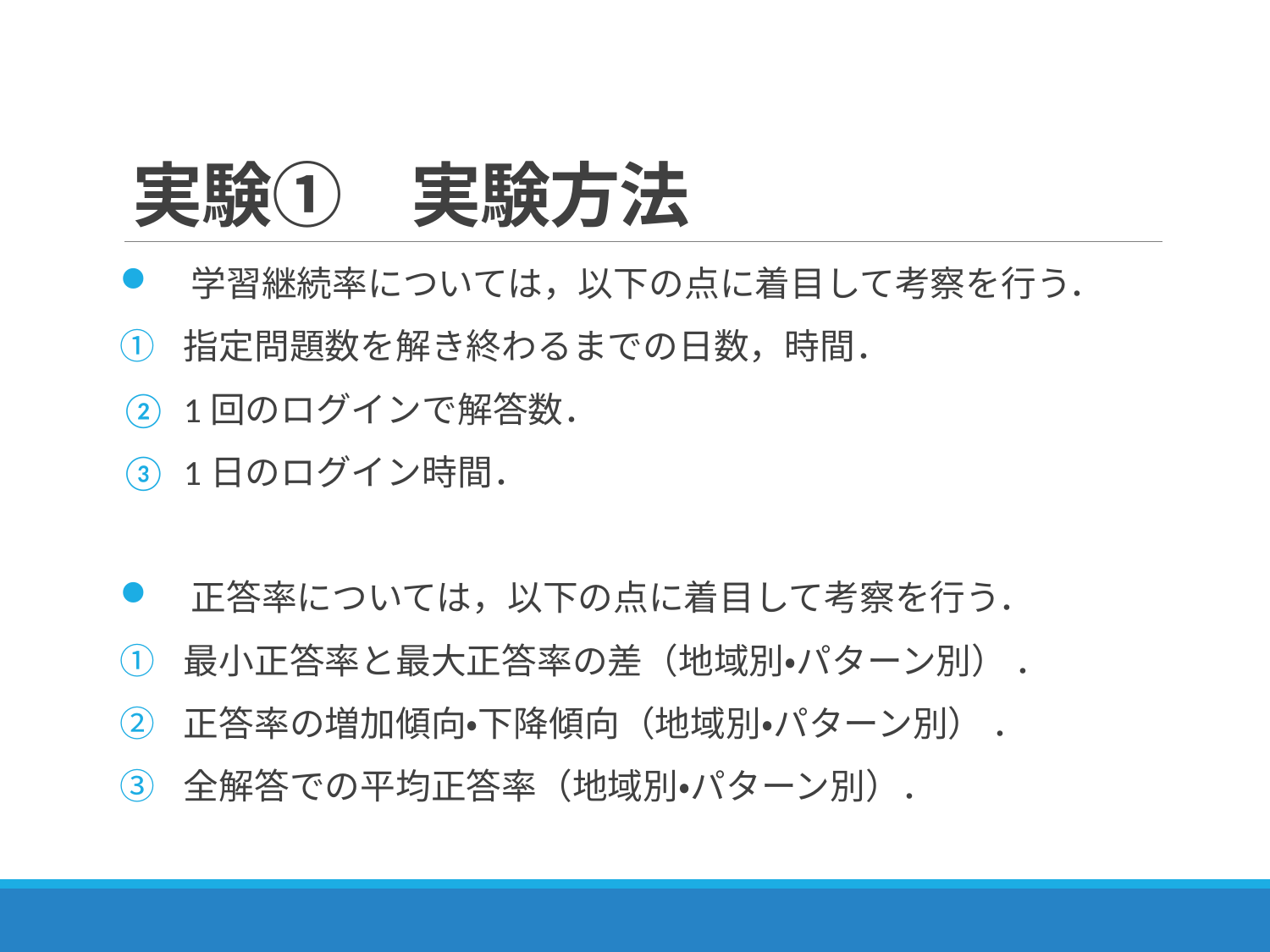

# 実験①　実験方法
　学習継続率については，以下の点に着目して考察を行う．
指定問題数を解き終わるまでの日数，時間．
1回のログインで解答数．
1日のログイン時間．

　正答率については，以下の点に着目して考察を行う．
最小正答率と最大正答率の差（地域別・パターン別） ．
正答率の増加傾向・下降傾向（地域別・パターン別） ．
全解答での平均正答率（地域別・パターン別）．

33